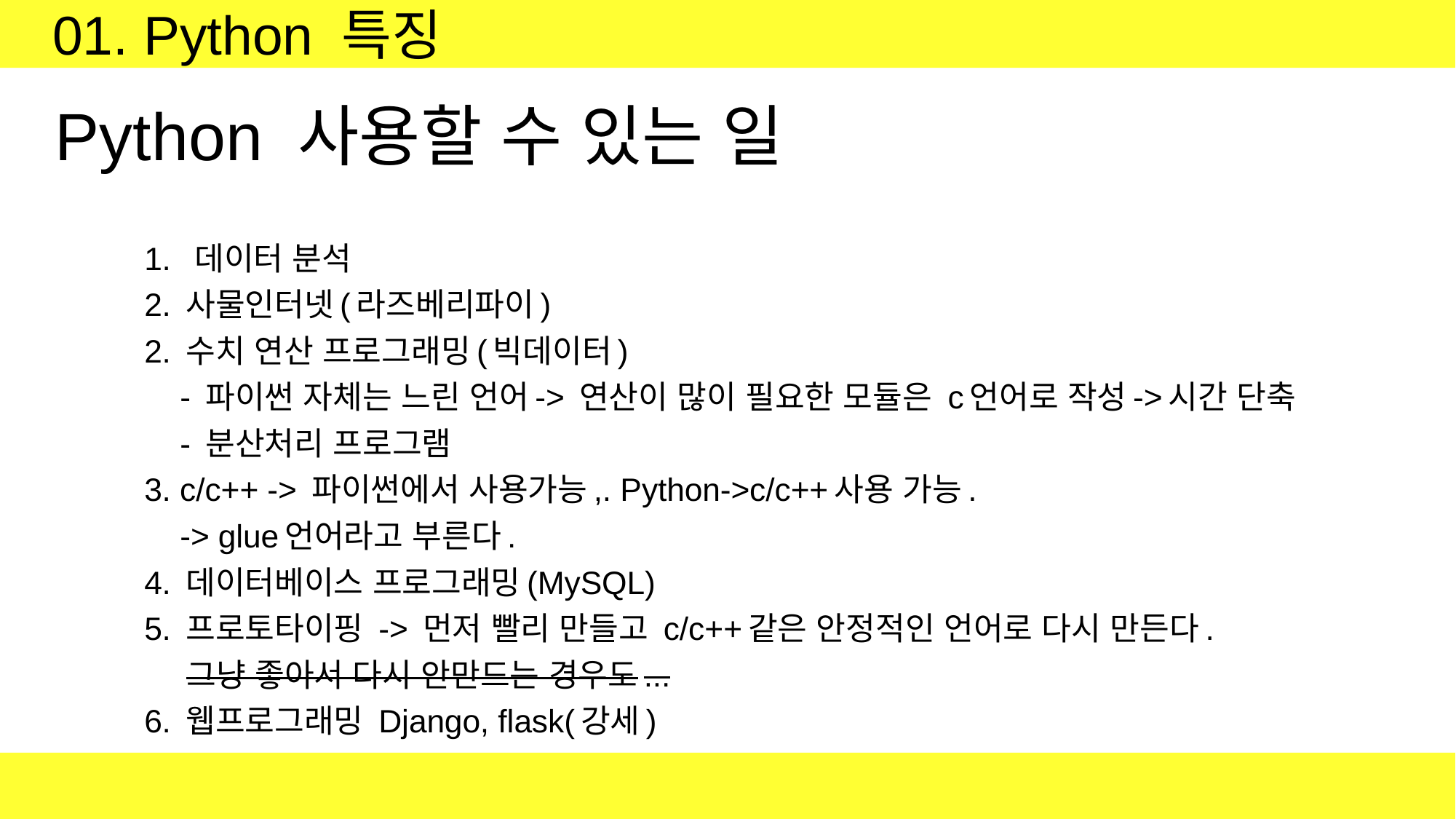

01. Python 특징
# Python 사용할 수 있는 일

1.  데이터 분석
2. 사물인터넷(라즈베리파이)
2. 수치 연산 프로그래밍(빅데이터)
    - 파이썬 자체는 느린 언어-> 연산이 많이 필요한 모듈은 c언어로 작성->시간 단축
    - 분산처리 프로그램
3. c/c++ -> 파이썬에서 사용가능,. Python->c/c++사용 가능.
    -> glue언어라고 부른다.
4. 데이터베이스 프로그래밍(MySQL)
5. 프로토타이핑 -> 먼저 빨리 만들고 c/c++같은 안정적인 언어로 다시 만든다.
    그냥 좋아서 다시 안만드는 경우도...
6. 웹프로그래밍 Django, flask(강세)